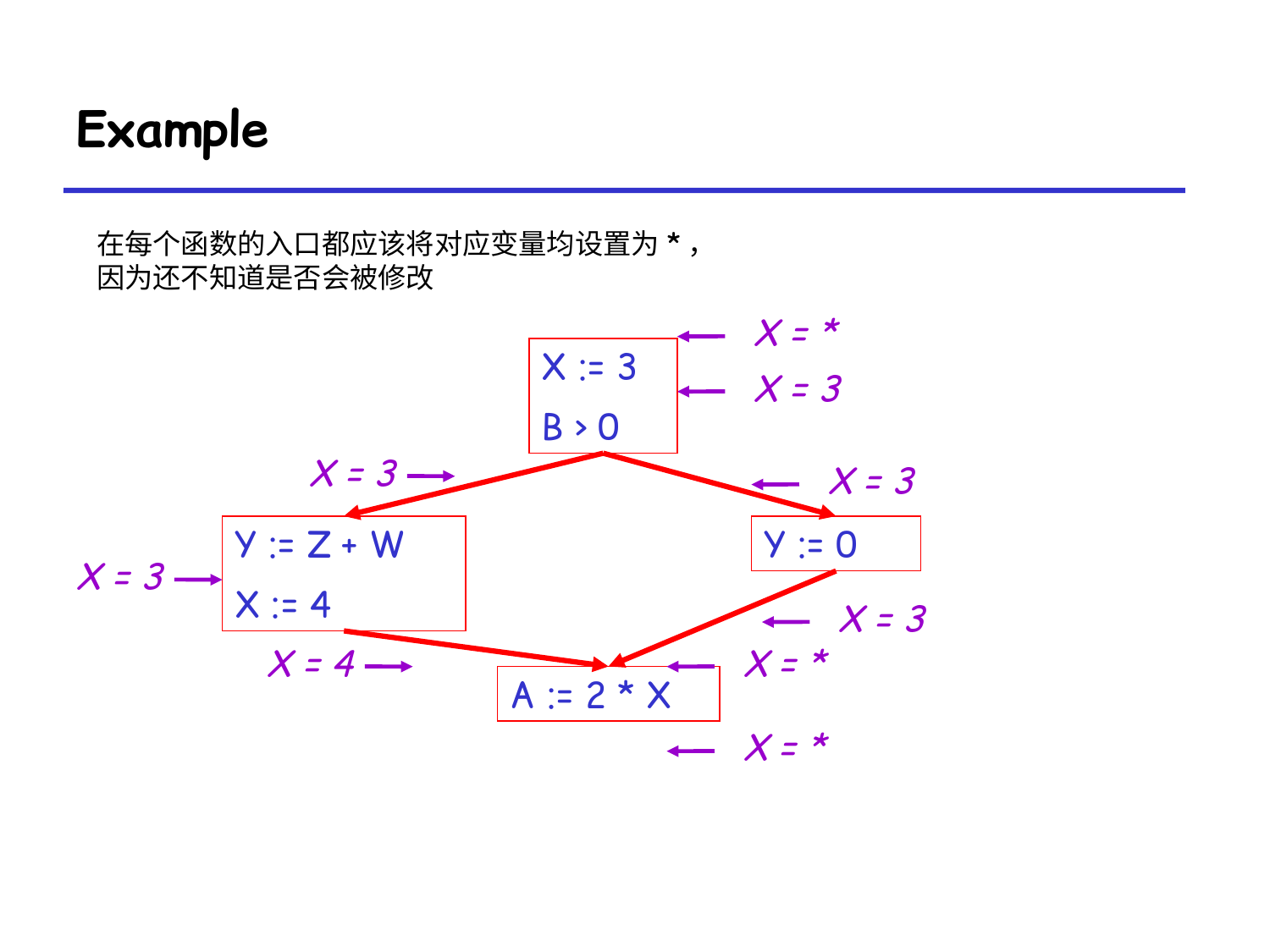

# Example
在每个函数的入口都应该将对应变量均设置为*，
因为还不知道是否会被修改
X = *

X := 3
B > 0
Y := Z + W
X := 4
Y := 0
A := 2 * X
X = 3

X = 3

X = 3

X = 3

X = 3

X = 4

X = *

X = *

41